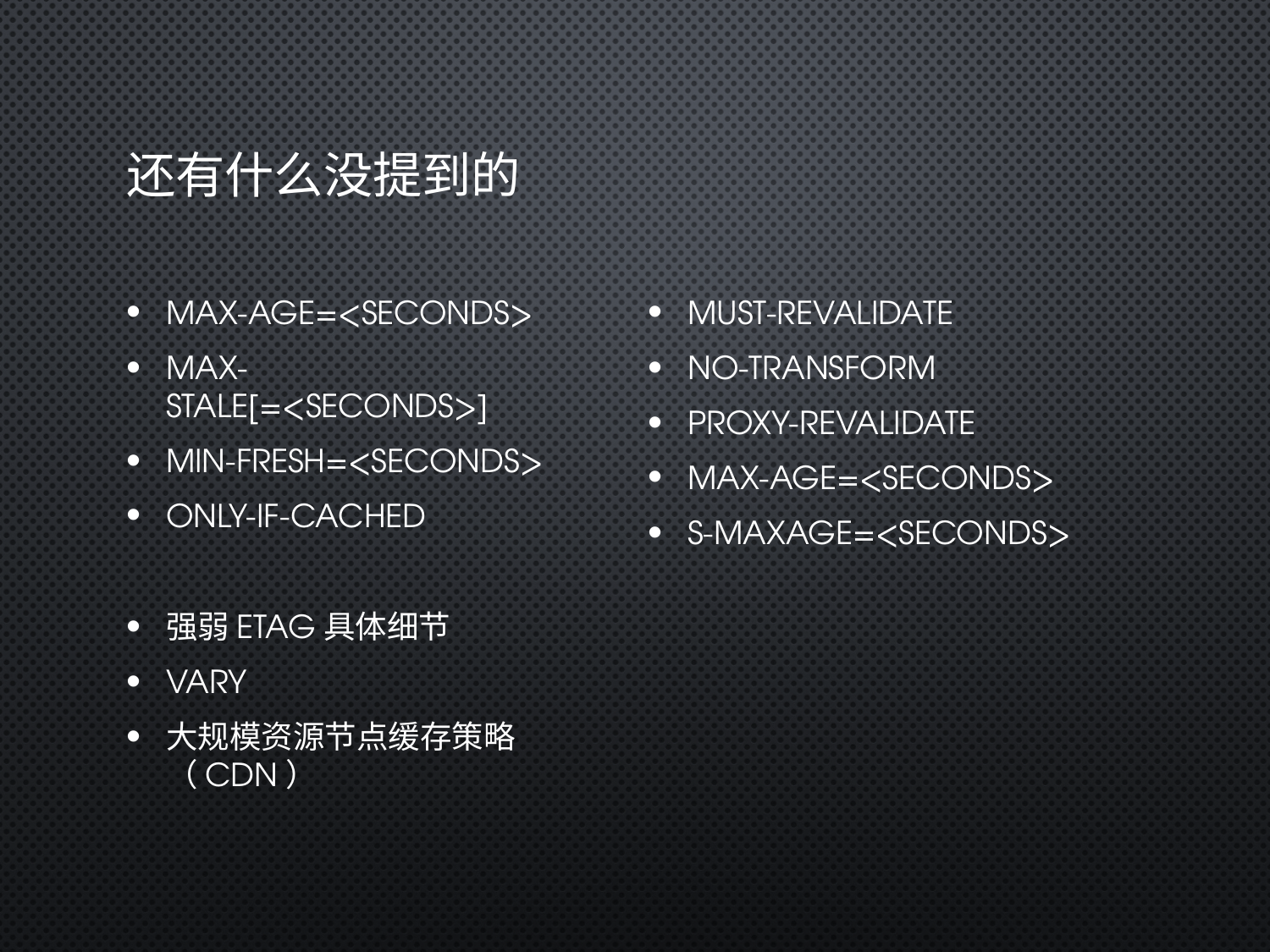

# 还有什么没提到的
max-age=<seconds>
max-stale[=<seconds>]
min-fresh=<seconds>
only-if-cached
must-revalidate
no-transform
proxy-revalidate
max-age=<seconds>
s-maxage=<seconds>
强弱ETAG具体细节
Vary
大规模资源节点缓存策略（CDN）